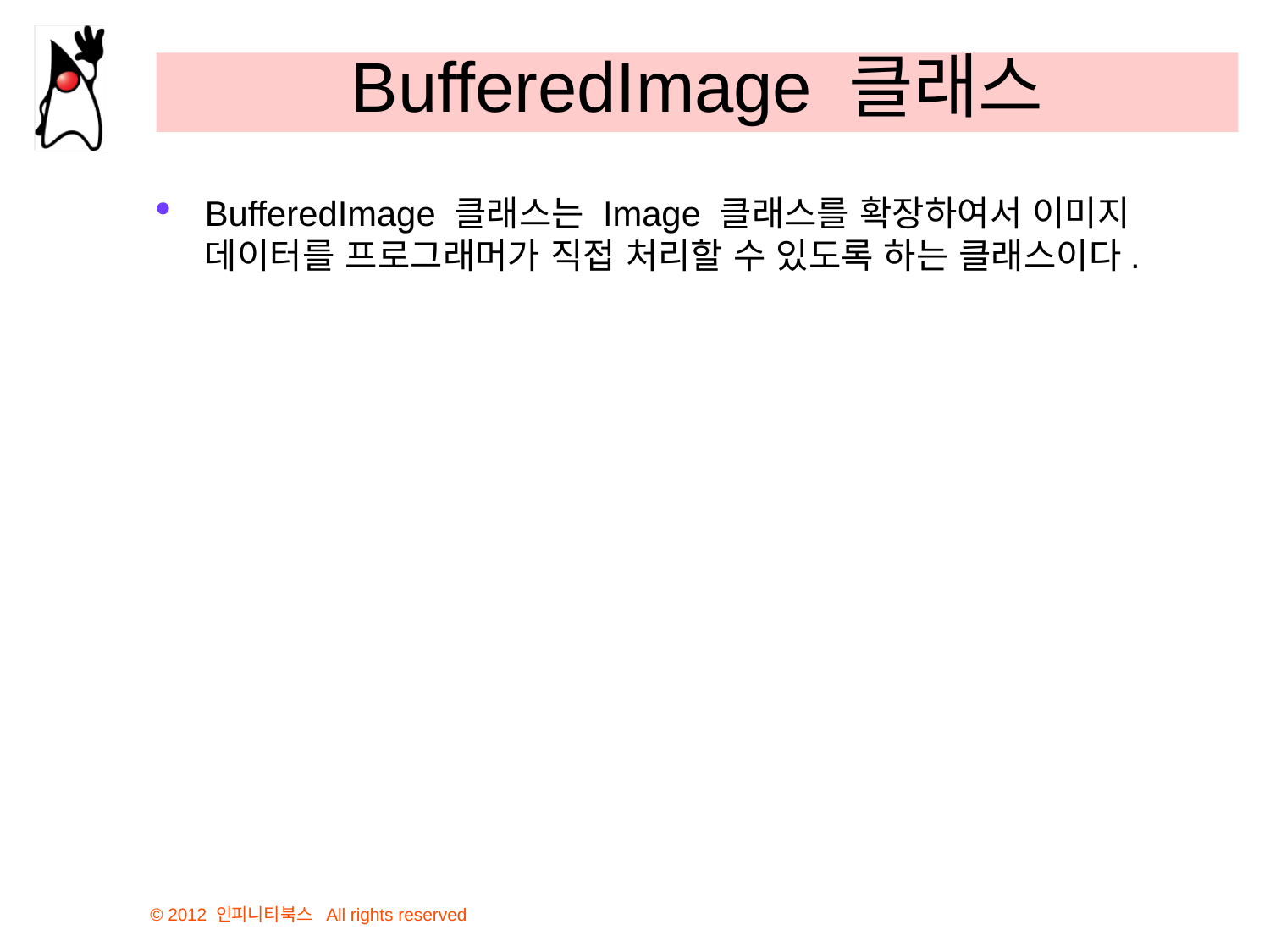

# BufferedImage 클래스
BufferedImage 클래스는 Image 클래스를 확장하여서 이미지 데이터를 프로그래머가 직접 처리할 수 있도록 하는 클래스이다.